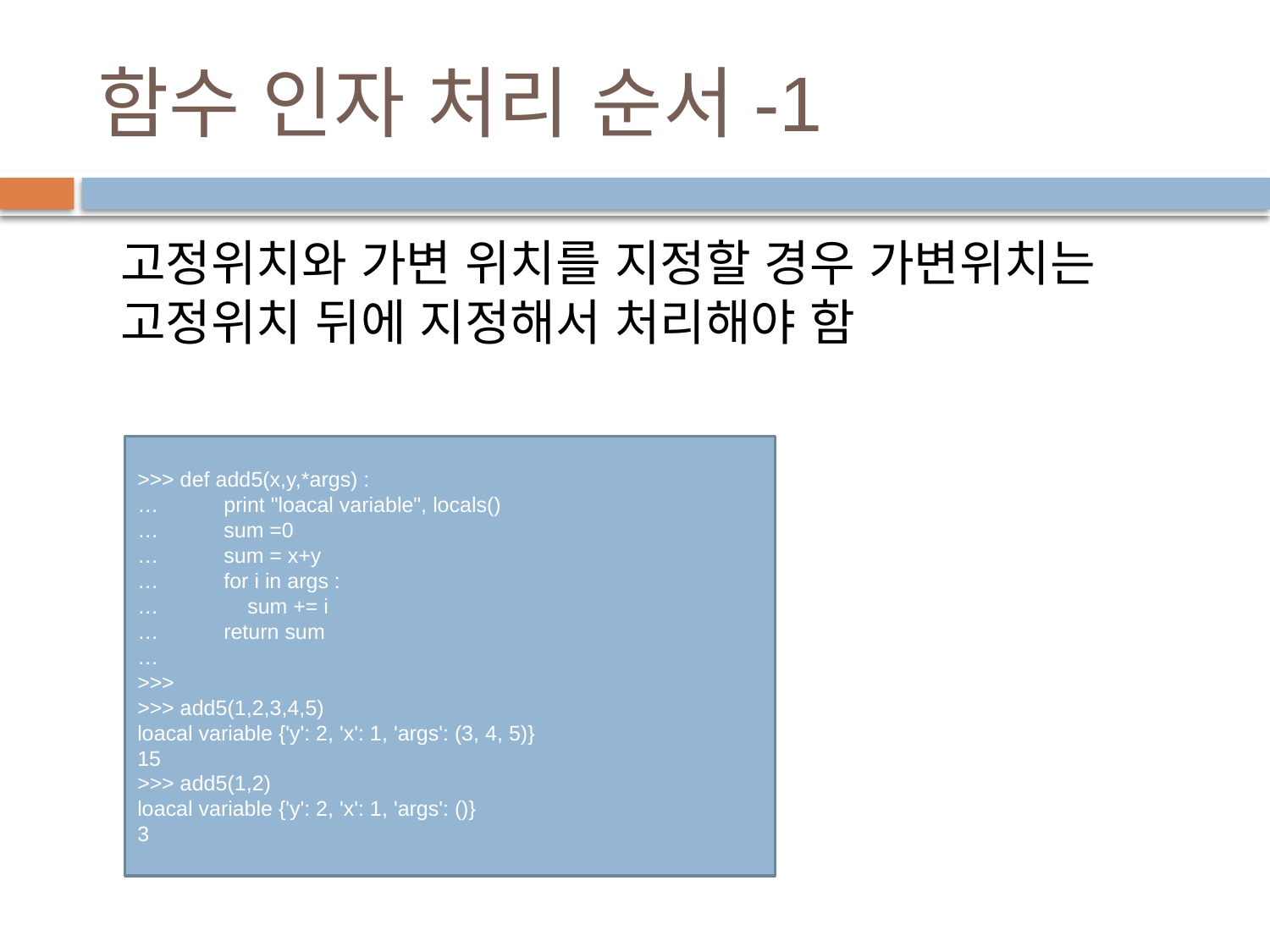

# 함수 인자 처리 순서-1
고정위치와 가변 위치를 지정할 경우 가변위치는 고정위치 뒤에 지정해서 처리해야 함
>>> def add5(x,y,*args) :
…           print "loacal variable", locals()
…           sum =0
…           sum = x+y
…           for i in args :
…               sum += i
…           return sum
…
>>>
>>> add5(1,2,3,4,5)
loacal variable {'y': 2, 'x': 1, 'args': (3, 4, 5)}
15
>>> add5(1,2)
loacal variable {'y': 2, 'x': 1, 'args': ()}
3